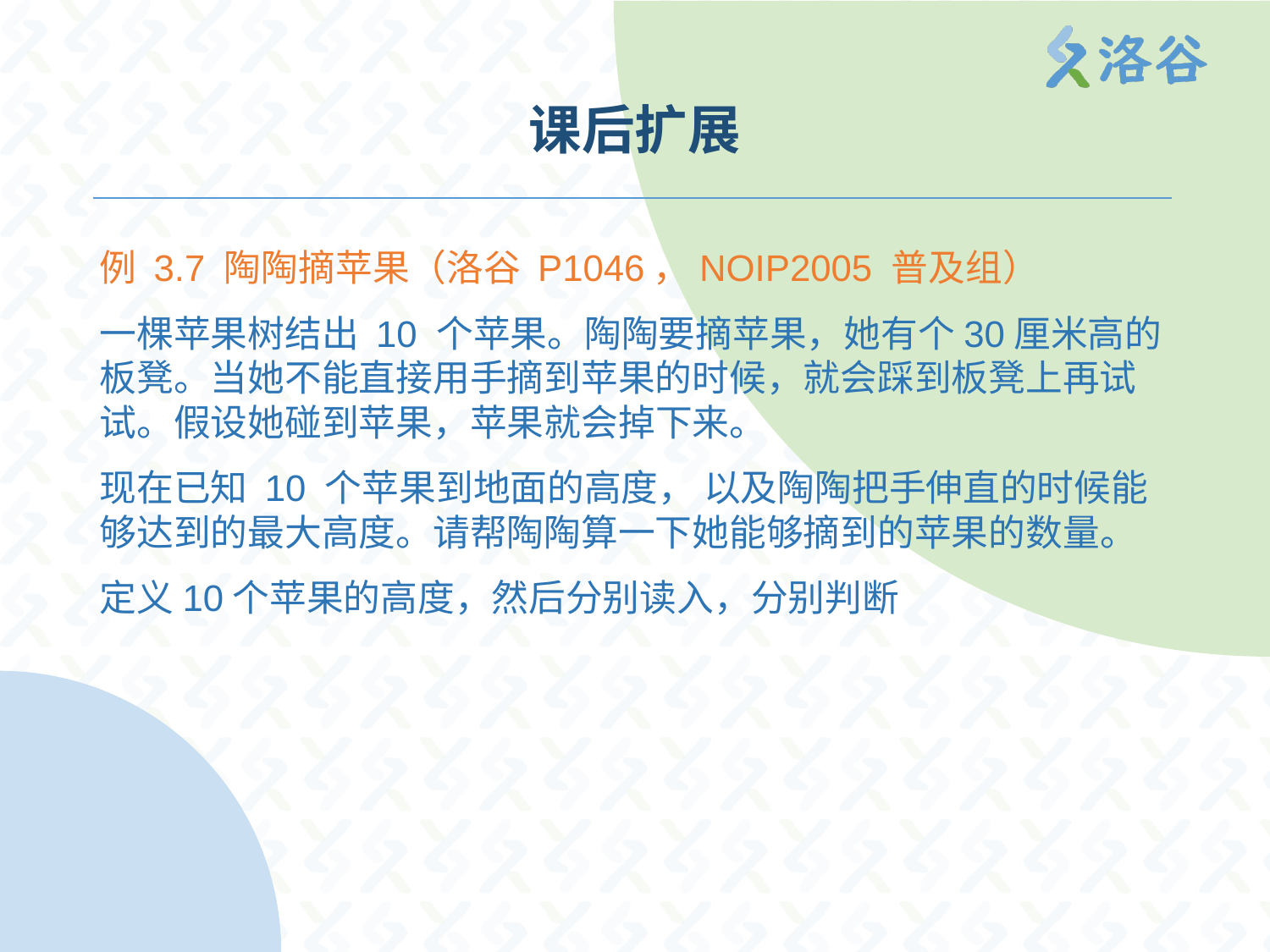

# 课后扩展
例 3.7 陶陶摘苹果（洛谷 P1046，NOIP2005 普及组）
一棵苹果树结出 10 个苹果。陶陶要摘苹果，她有个30厘米高的板凳。当她不能直接用手摘到苹果的时候，就会踩到板凳上再试试。假设她碰到苹果，苹果就会掉下来。
现在已知 10 个苹果到地面的高度， 以及陶陶把手伸直的时候能够达到的最大高度。请帮陶陶算一下她能够摘到的苹果的数量。
定义10个苹果的高度，然后分别读入，分别判断